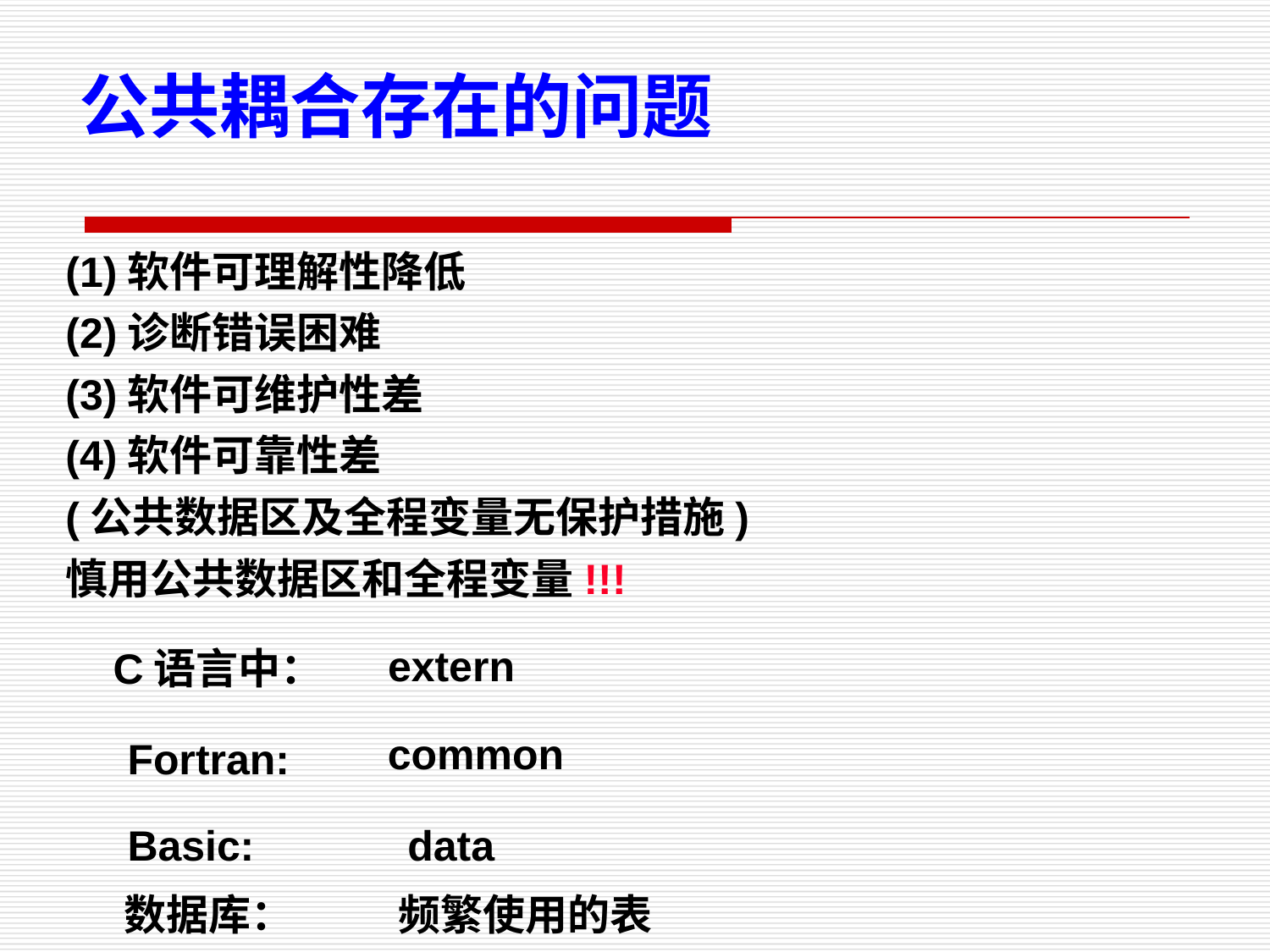

公共耦合存在的问题
(1)软件可理解性降低
(2)诊断错误困难
(3)软件可维护性差
(4)软件可靠性差
(公共数据区及全程变量无保护措施)
慎用公共数据区和全程变量!!!
extern
C语言中：
common
Fortran:
Basic:
data
数据库：
频繁使用的表